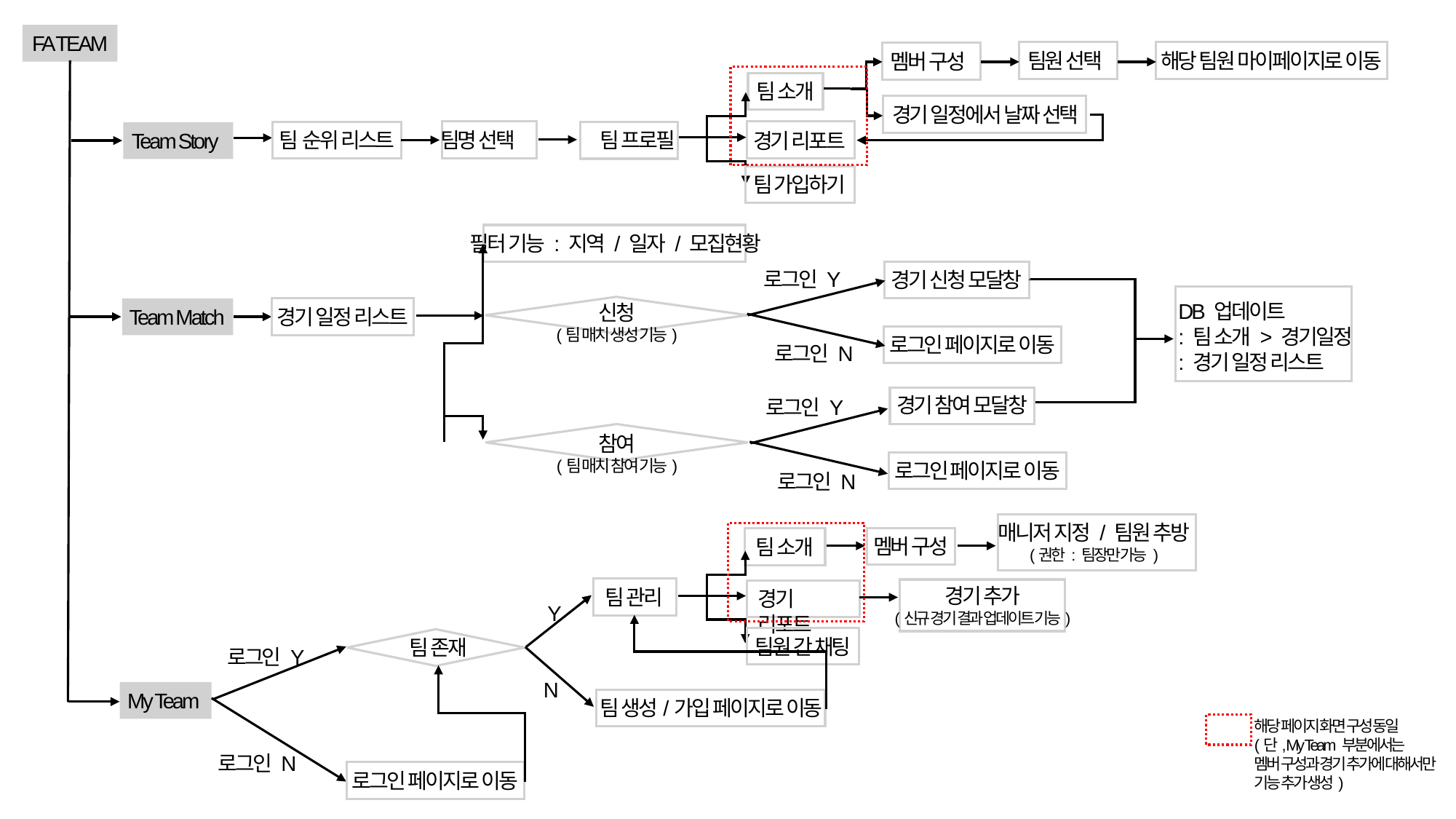

FA TEAM

해당 팀원 마이페이지로 이동
팀원 선택

멤버 구성

팀 소개

글씨

경기 일정에서 날짜 선택

팀명 선택

팀 순위 리스트

팀 프로필

Team Story
경기 리포트

글씨
팀 가입하기

필터 기능 : 지역 / 일자 / 모집현황

로그인 Y
로그인 N
경기 신청 모달창

DB 업데이트
: 팀 소개 > 경기일정
: 경기 일정 리스트
신청
(팀 매치 생성 기능)

경기 일정 리스트

Team Match

로그인 페이지로 이동
경기 참여 모달창

로그인 Y
로그인 N

참여
(팀 매치 참여 기능)

로그인 페이지로 이동
매니저 지정 / 팀원 추방
(권한 : 팀장만 가능 )

멤버 구성

팀 소개
경기 추가
(신규 경기 결과 업데이트 기능)

팀 관리

경기 리포트

Y

팀원 간 채팅
팀 존재

로그인 Y
N
My Team

팀 생성/가입 페이지로 이동
해당 페이지 화면 구성 동일
(단, My Team 부분에서는
멤버 구성과 경기 추가에 대해서만
기능 추가 생성)

로그인 N

로그인 페이지로 이동